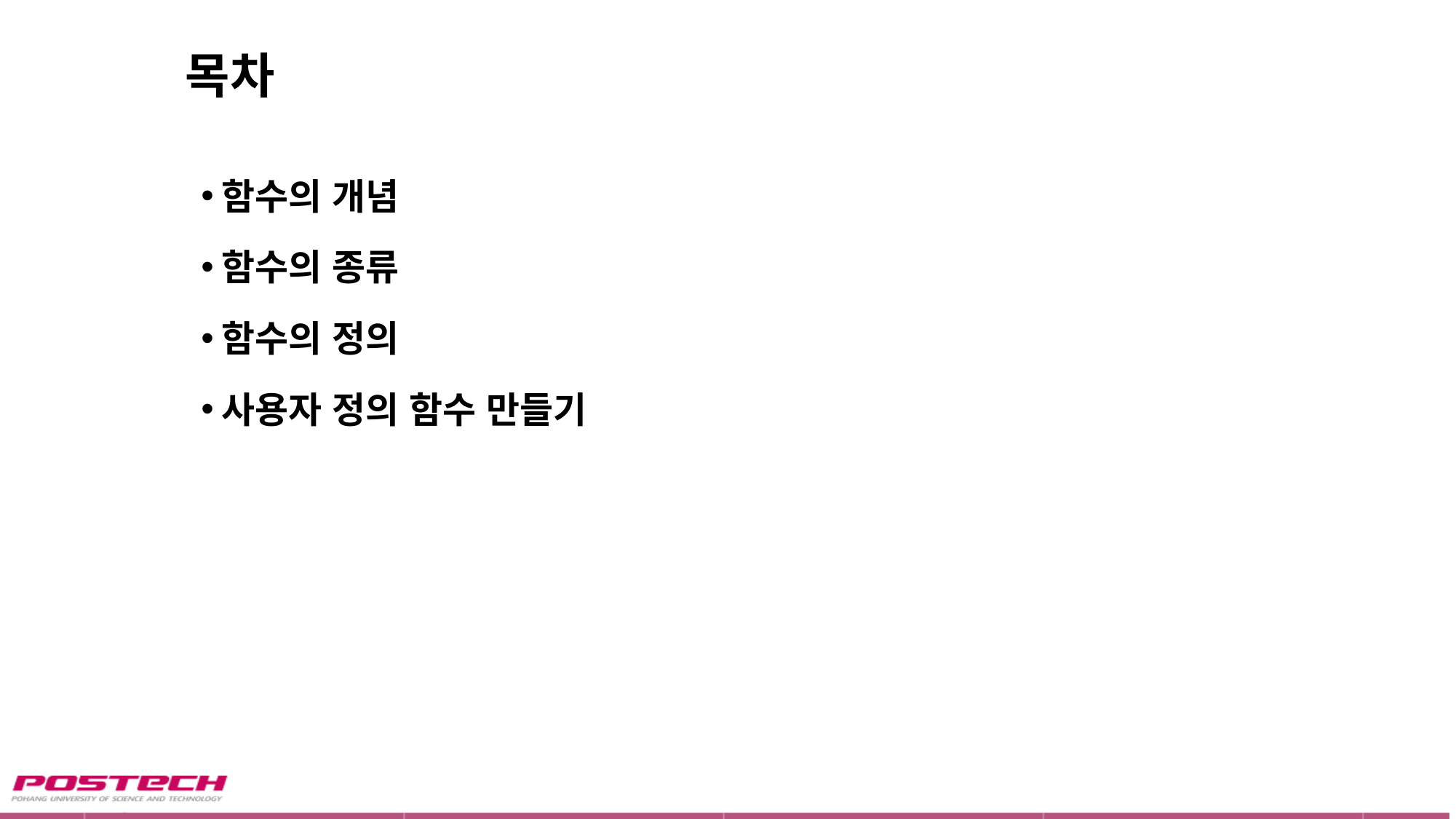

# 목차
함수의 개념
함수의 종류
함수의 정의
사용자 정의 함수 만들기